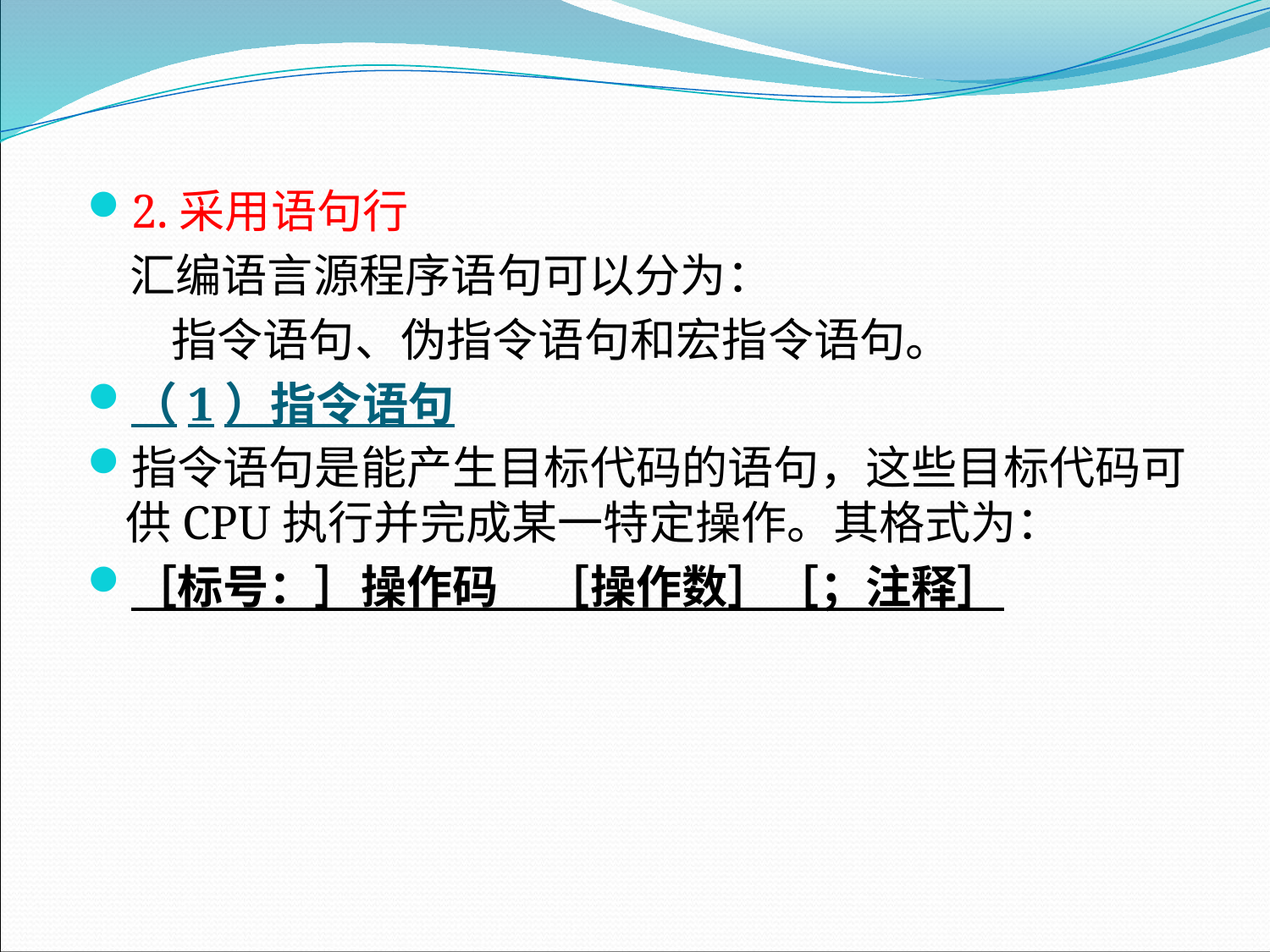

2.采用语句行
   汇编语言源程序语句可以分为：
       指令语句、伪指令语句和宏指令语句。
（1）指令语句
指令语句是能产生目标代码的语句，这些目标代码可供CPU执行并完成某一特定操作。其格式为：
［标号：］操作码　［操作数］［；注释］